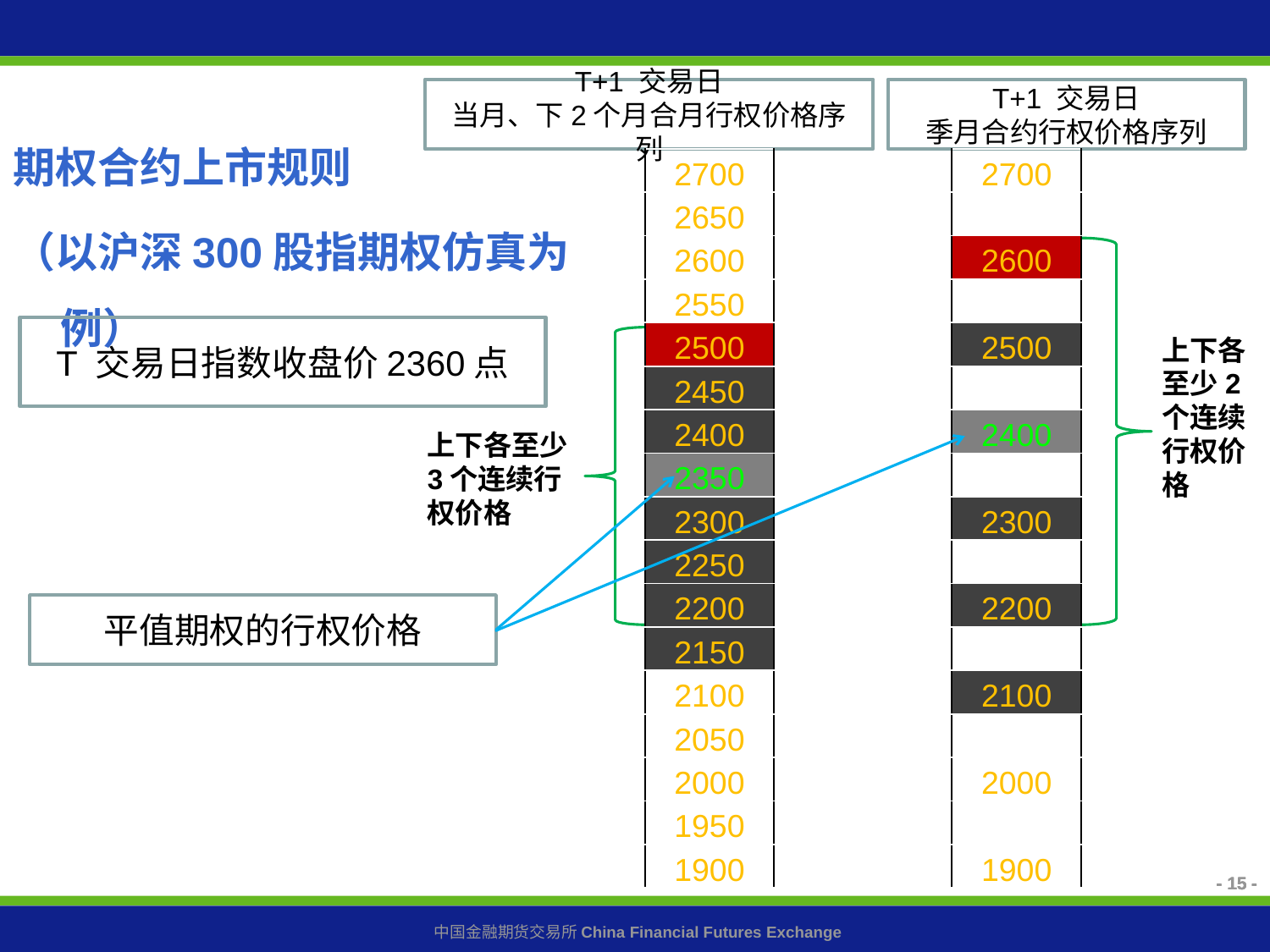

T+1 交易日
当月、下2个月合月行权价格序列
T+1 交易日
季月合约行权价格序列
期权合约上市规则
（以沪深300股指期权仿真为例）

| 2700 |
| --- |
| 2650 |
| 2600 |
| 2550 |
| 2500 |
| 2450 |
| 2400 |
| 2350 |
| 2300 |
| 2250 |
| 2200 |
| 2150 |
| 2100 |
| 2050 |
| 2000 |
| 1950 |
| 1900 |
| 2700 |
| --- |
|  |
| 2600 |
|  |
| 2500 |
|  |
| 2400 |
|  |
| 2300 |
|  |
| 2200 |
|  |
| 2100 |
|  |
| 2000 |
|  |
| 1900 |

T 交易日指数收盘价2360点
上下各至少2个连续行权价格

上下各至少3个连续行权价格
平值期权的行权价格
- 15 -
- 15 -
- 15 -